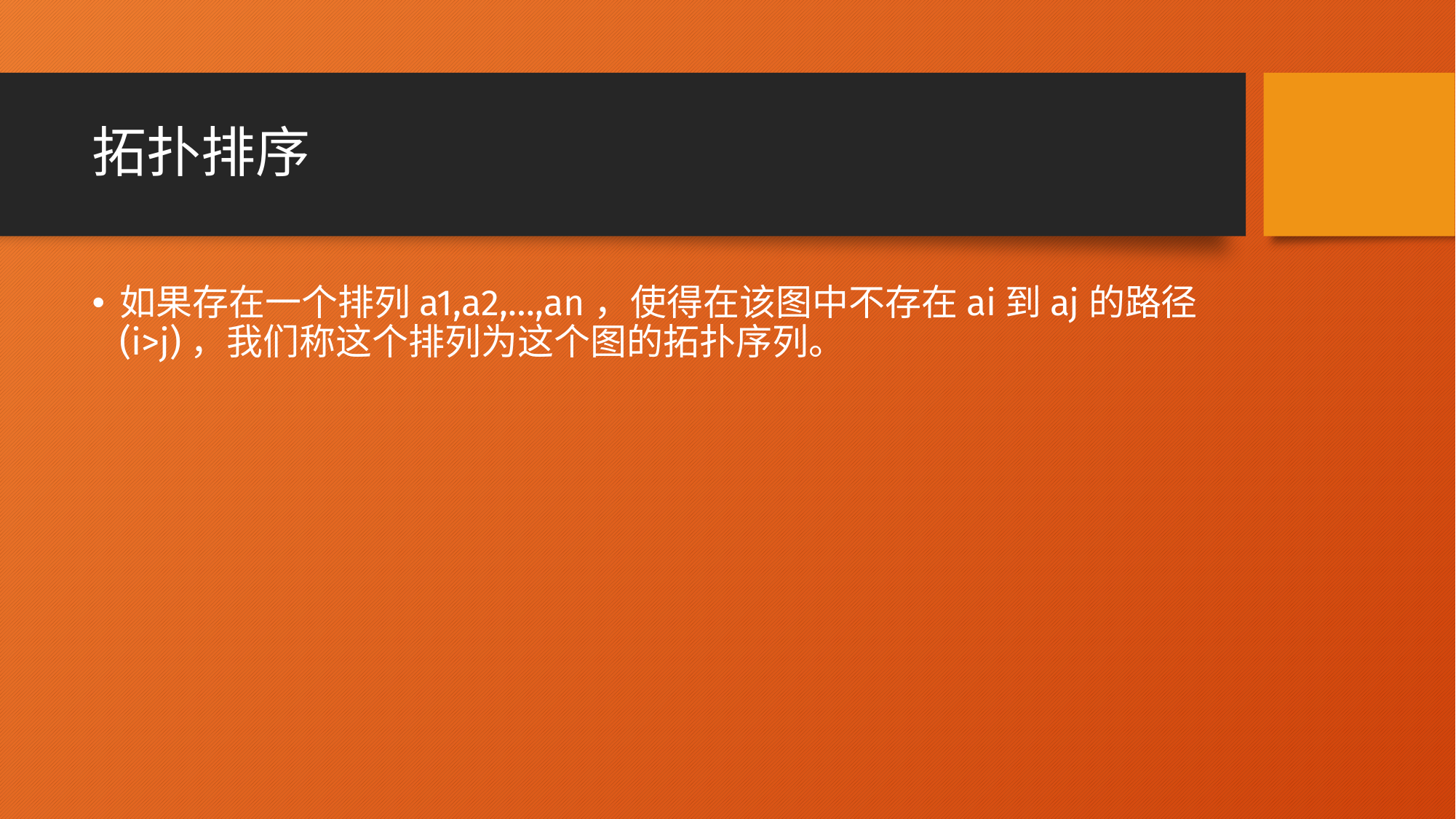

# 拓扑排序
如果存在一个排列a1,a2,…,an，使得在该图中不存在ai到aj的路径(i>j)，我们称这个排列为这个图的拓扑序列。